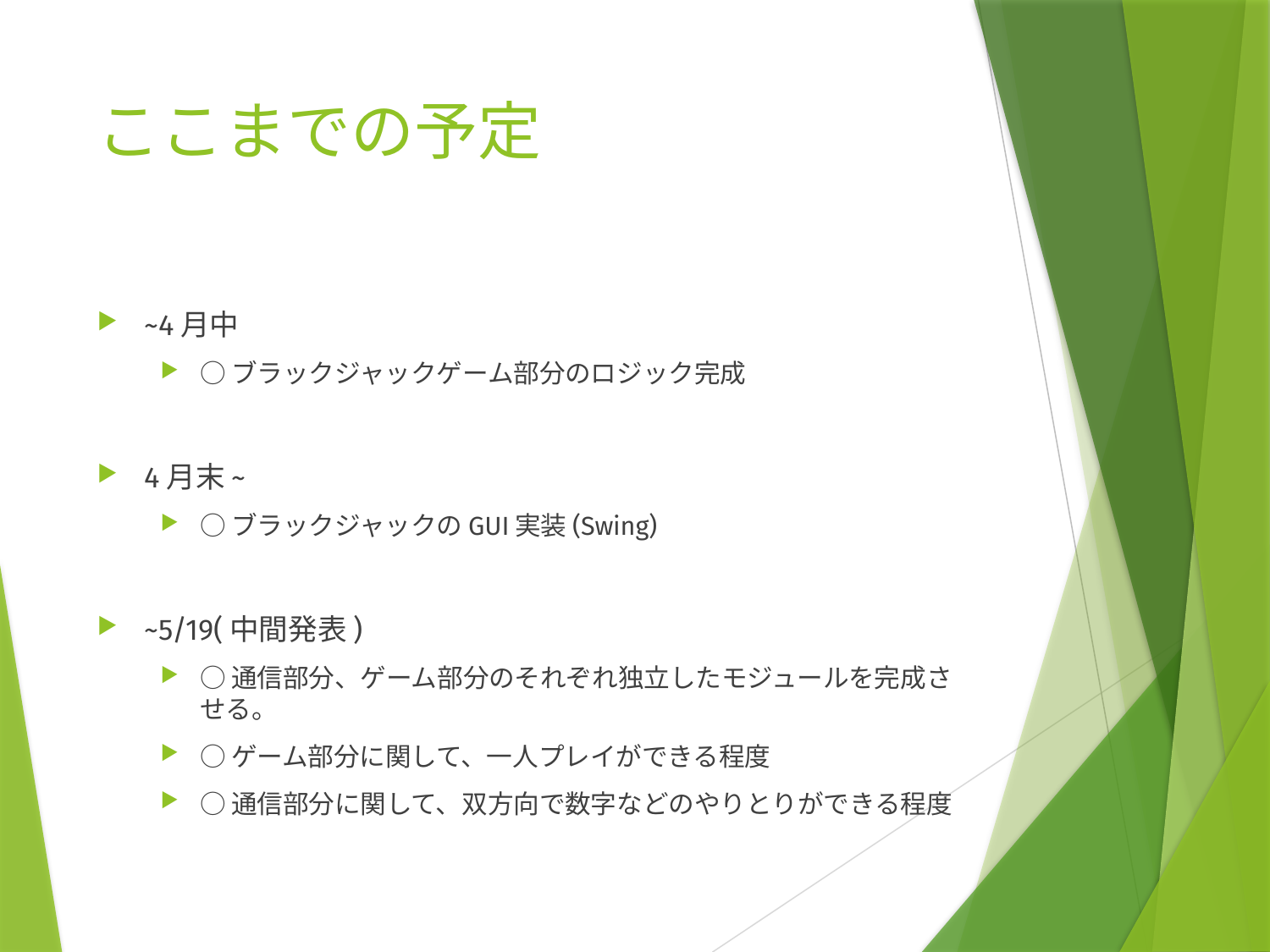

# ここまでの予定
~4月中
○ブラックジャックゲーム部分のロジック完成

4月末~
○ブラックジャックのGUI実装(Swing)

~5/19(中間発表)
○通信部分、ゲーム部分のそれぞれ独立したモジュールを完成させる。
○ゲーム部分に関して、一人プレイができる程度
○通信部分に関して、双方向で数字などのやりとりができる程度